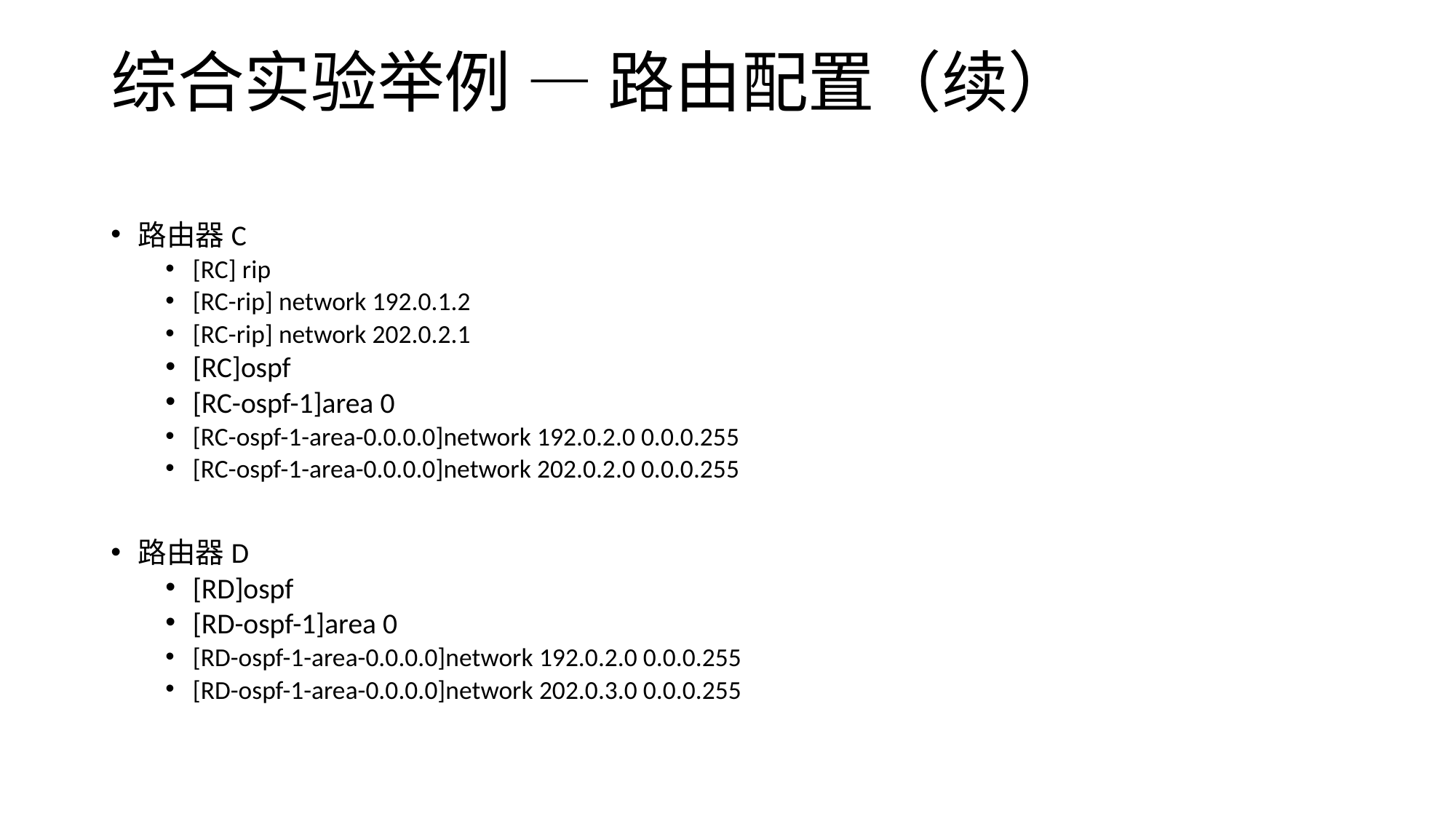

# 综合实验举例 — 路由配置（续）
路由器C
[RC] rip
[RC-rip] network 192.0.1.2
[RC-rip] network 202.0.2.1
[RC]ospf
[RC-ospf-1]area 0
[RC-ospf-1-area-0.0.0.0]network 192.0.2.0 0.0.0.255
[RC-ospf-1-area-0.0.0.0]network 202.0.2.0 0.0.0.255

路由器D
[RD]ospf
[RD-ospf-1]area 0
[RD-ospf-1-area-0.0.0.0]network 192.0.2.0 0.0.0.255
[RD-ospf-1-area-0.0.0.0]network 202.0.3.0 0.0.0.255
41